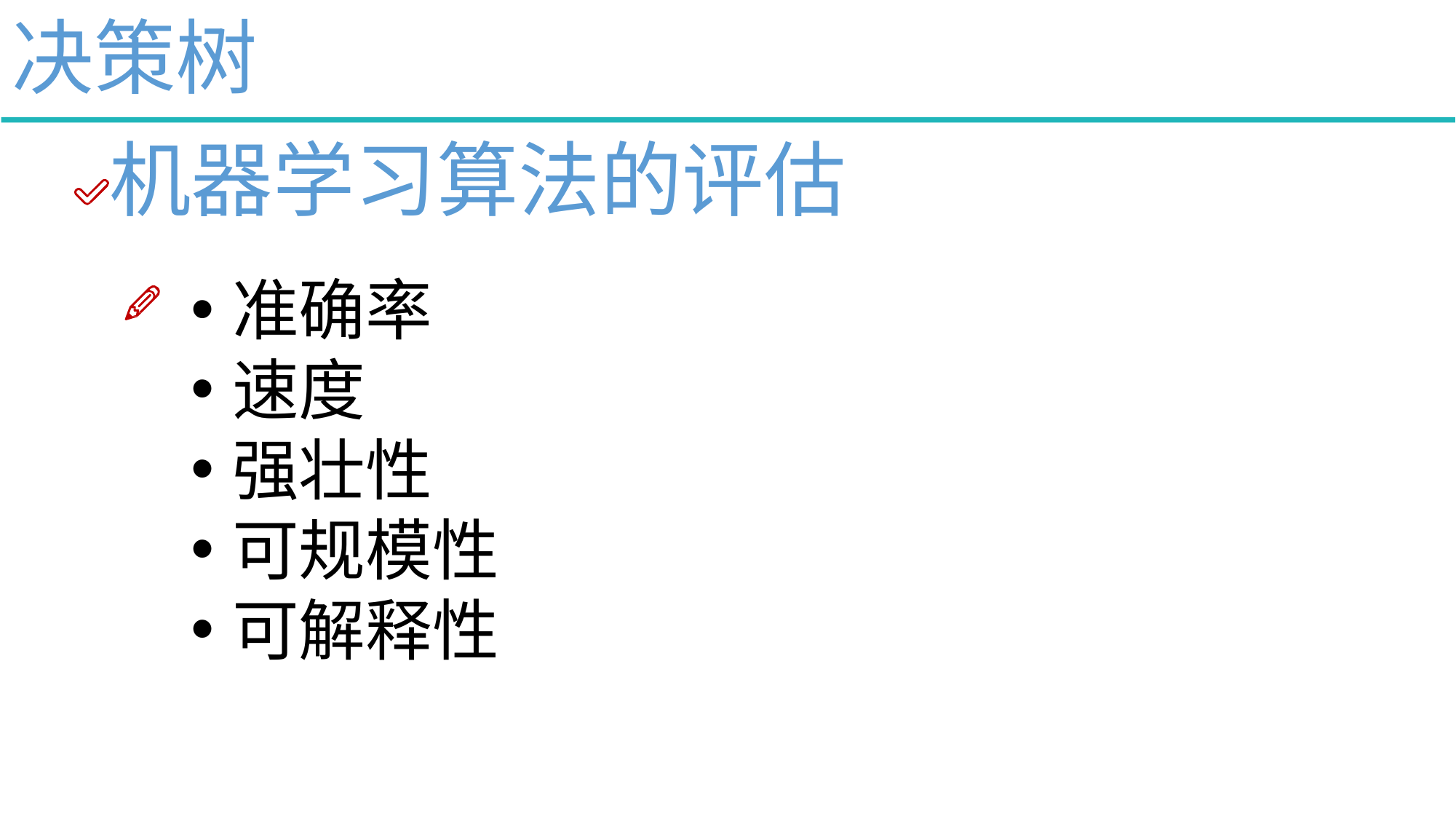

决策树
# 机器学习算法的评估
准确率
速度
强壮性
可规模性
可解释性